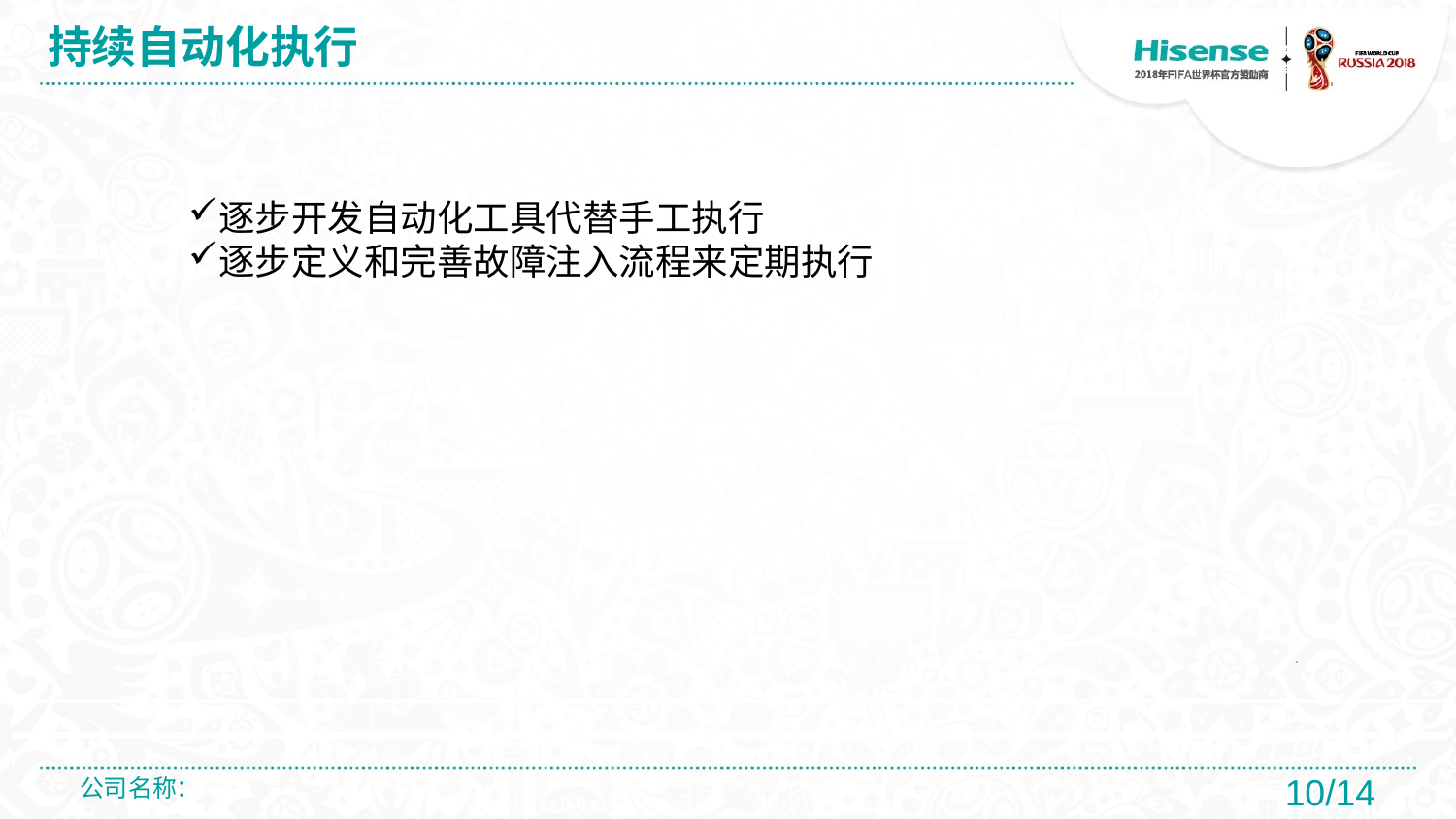

# 持续自动化执行

逐步开发自动化工具代替手工执行
逐步定义和完善故障注入流程来定期执行
公司名称：
10/14